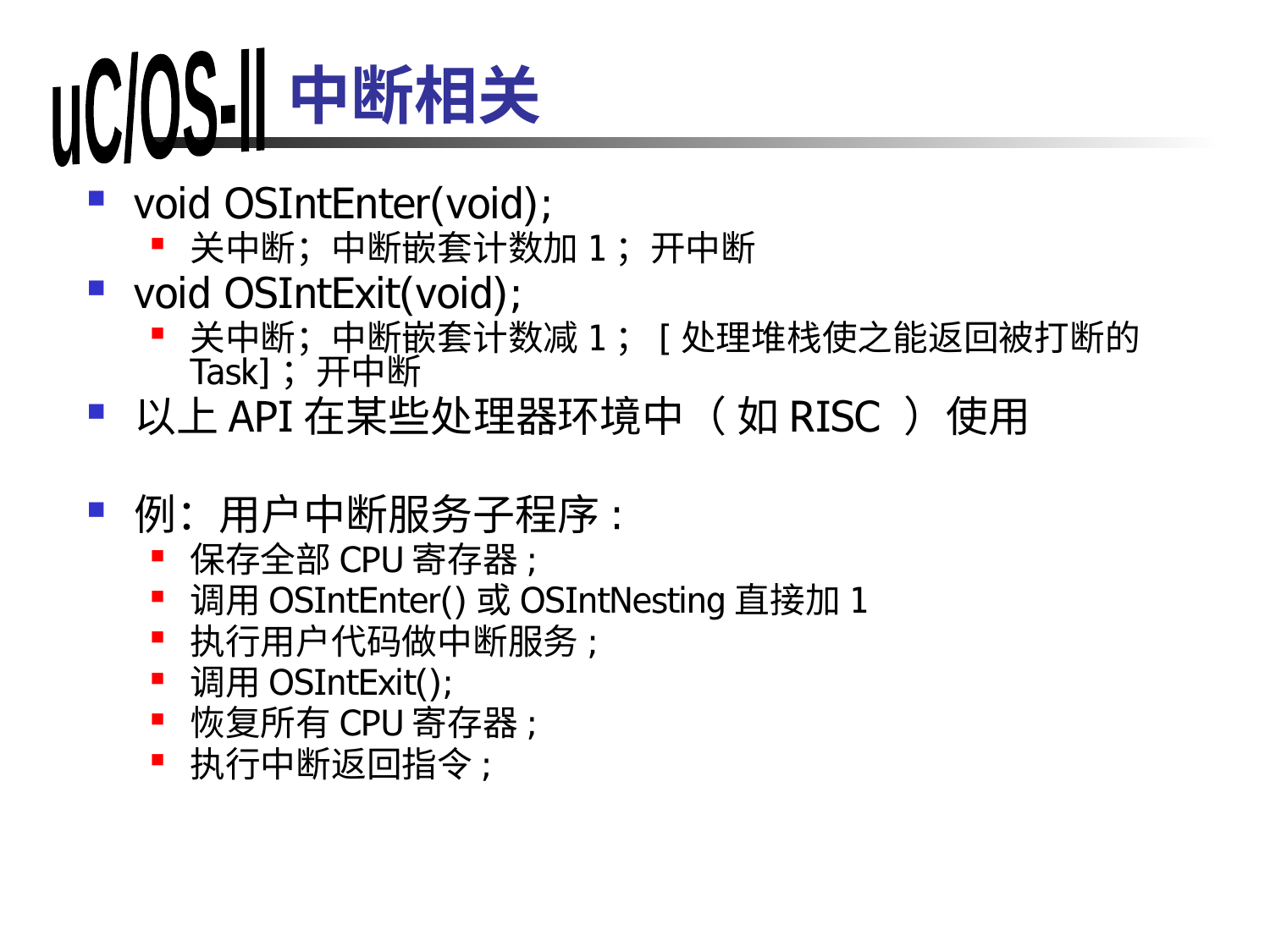

# 中断相关
void OSIntEnter(void);
关中断；中断嵌套计数加1；开中断
void OSIntExit(void);
关中断；中断嵌套计数减1；[处理堆栈使之能返回被打断的Task]；开中断
以上API在某些处理器环境中（ 如RISC ）使用

例：用户中断服务子程序:
保存全部CPU寄存器;
调用OSIntEnter()或OSIntNesting直接加1
执行用户代码做中断服务;
调用OSIntExit();
恢复所有CPU寄存器;
执行中断返回指令;